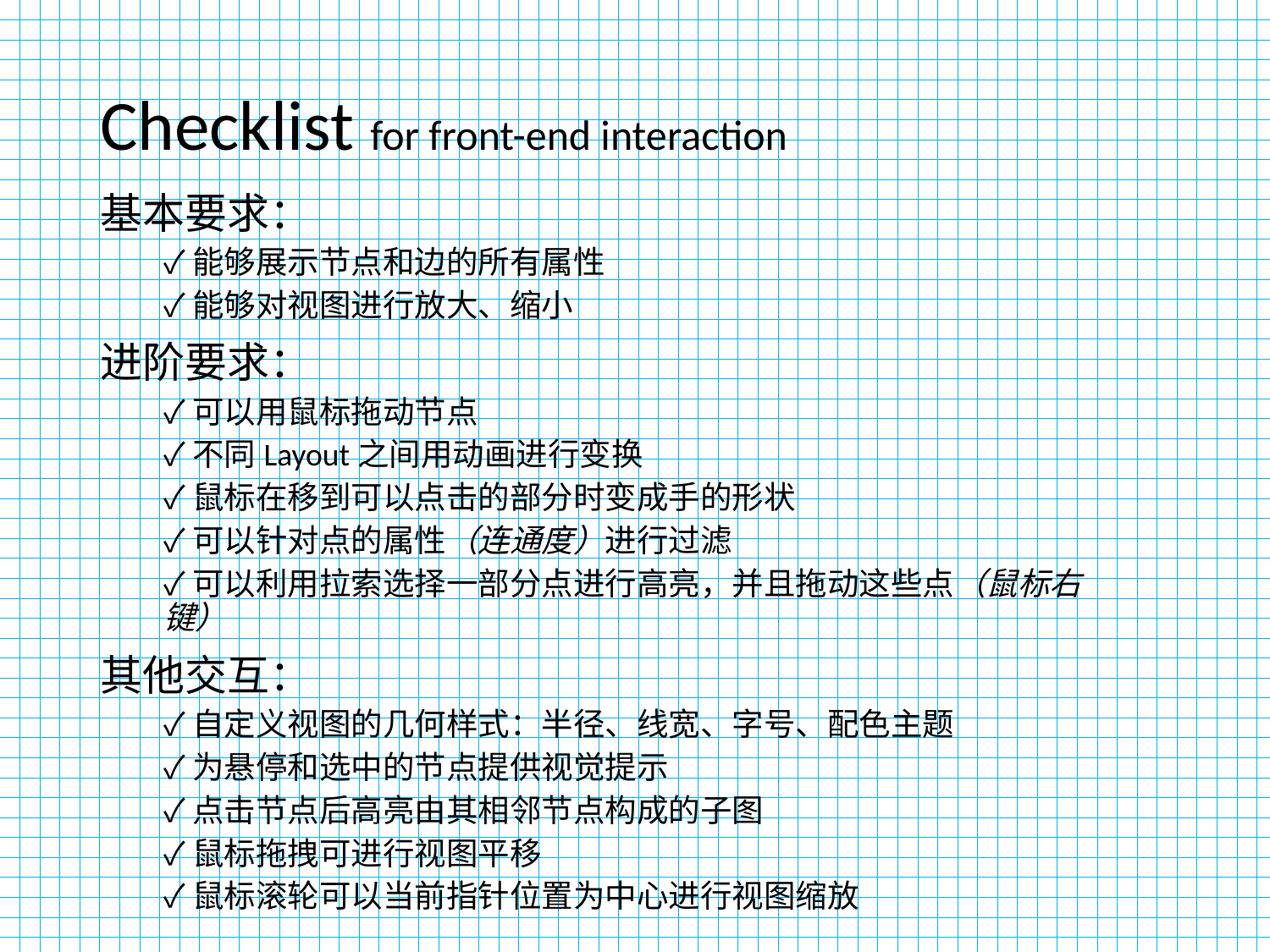

# Checklist for front-end interaction
基本要求：
✓能够展示节点和边的所有属性
✓能够对视图进行放大、缩小
进阶要求：
✓可以用鼠标拖动节点
✓不同Layout之间用动画进行变换
✓鼠标在移到可以点击的部分时变成手的形状
✓可以针对点的属性（连通度）进行过滤
✓可以利用拉索选择一部分点进行高亮，并且拖动这些点（鼠标右键）
其他交互：
✓自定义视图的几何样式：半径、线宽、字号、配色主题
✓为悬停和选中的节点提供视觉提示
✓点击节点后高亮由其相邻节点构成的子图
✓鼠标拖拽可进行视图平移
✓鼠标滚轮可以当前指针位置为中心进行视图缩放